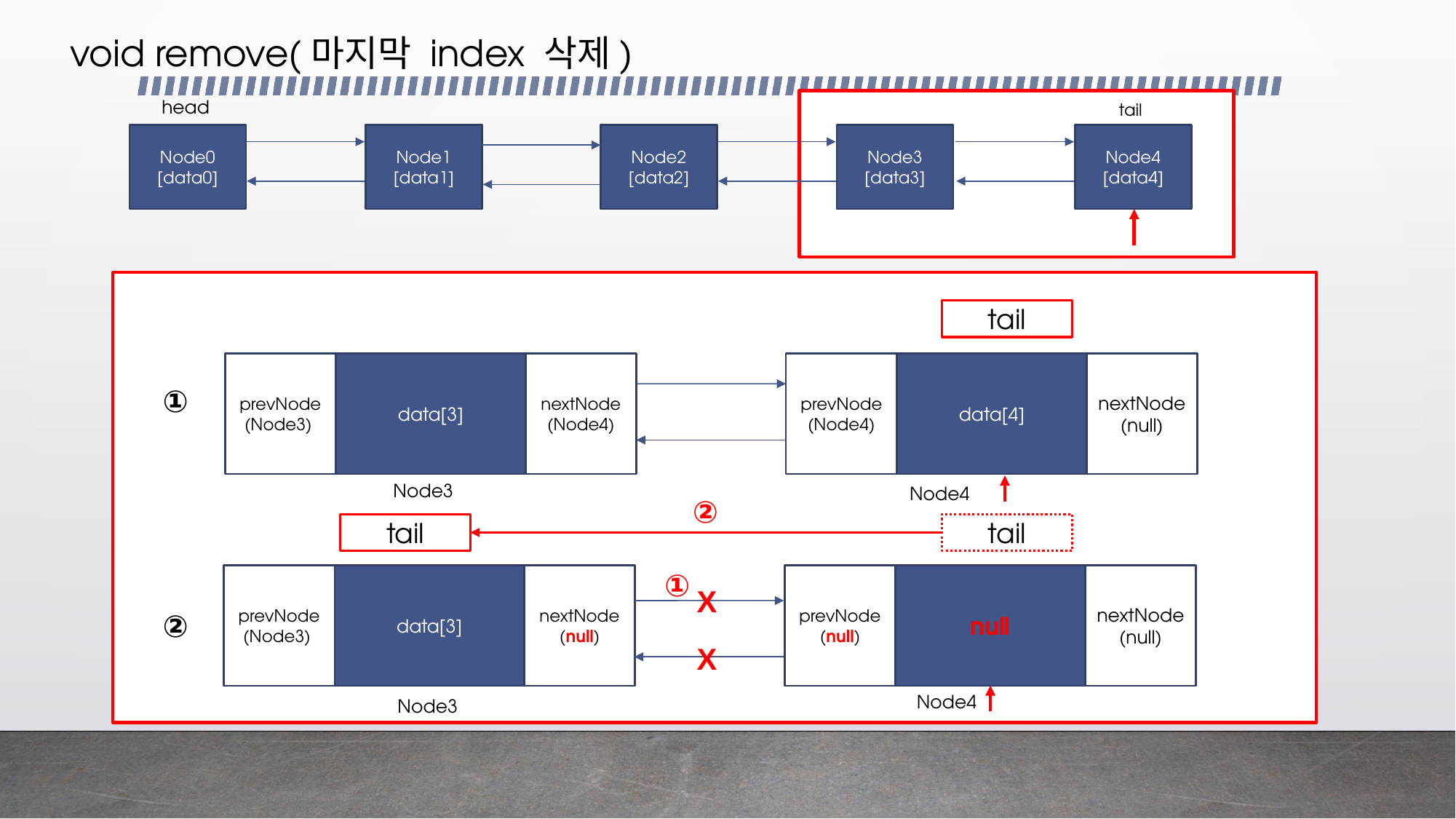

void remove(마지막 index 삭제)
head

tail
Node0
[data0]
Node1
[data1]
Node2
[data2]
Node3
[data3]
Node4
[data4]

tail
prevNode
(Node3)
data[3]
nextNode
(Node4)
prevNode
(Node4)
data[4]
nextNode
(null)
①
Node3
Node4
②
tail
tail

prevNode
(Node3)
data[3]
nextNode
(null)
prevNode
(null)
null
nextNode
(null)
①
X
②
X
Node4
Node3